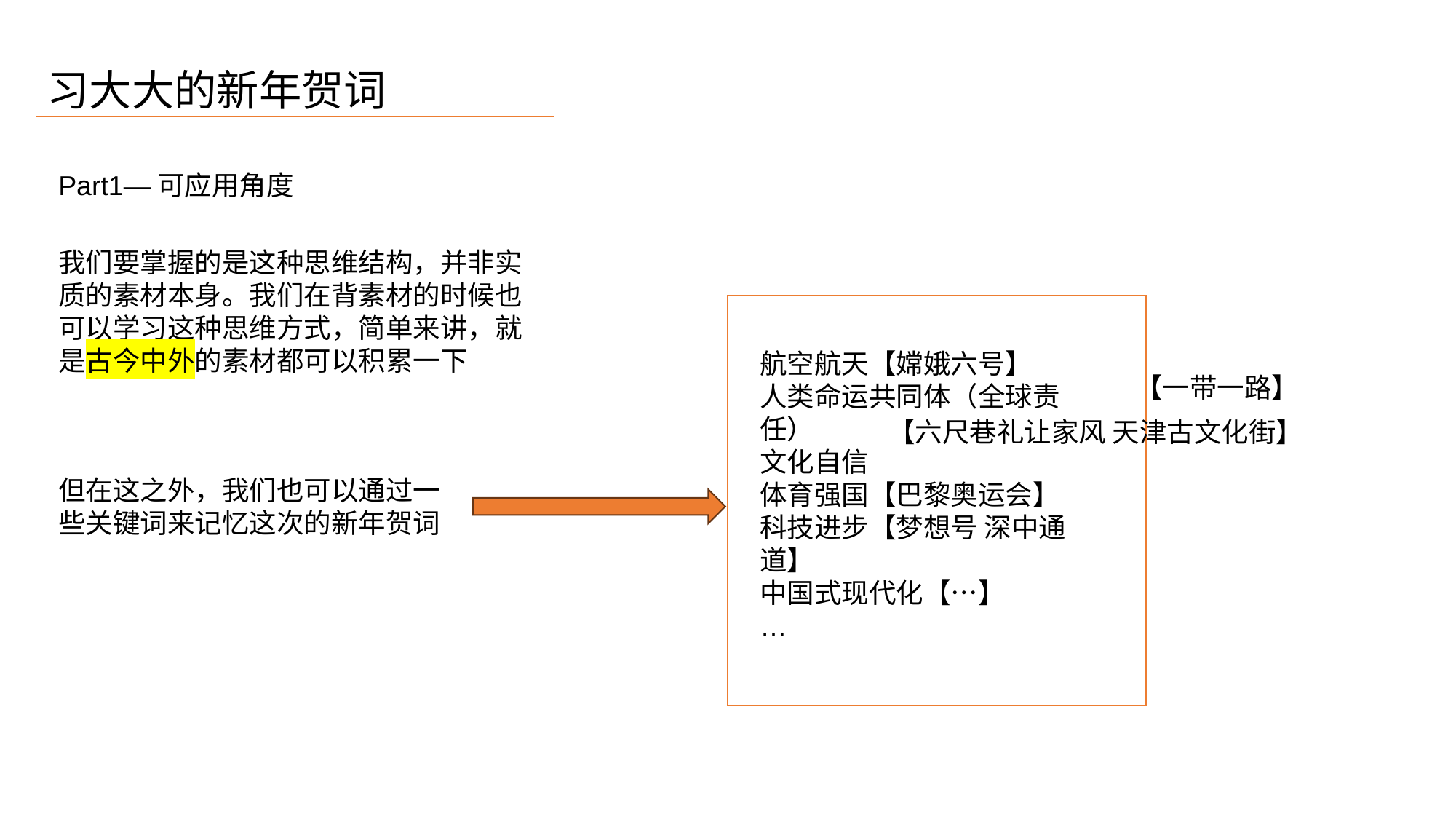

习大大的新年贺词
Part1—可应用角度
我们要掌握的是这种思维结构，并非实质的素材本身。我们在背素材的时候也可以学习这种思维方式，简单来讲，就是古今中外的素材都可以积累一下

航空航天【嫦娥六号】
人类命运共同体（全球责任）
文化自信
体育强国【巴黎奥运会】
科技进步【梦想号 深中通道】
中国式现代化【…】
…

【一带一路】
【六尺巷礼让家风 天津古文化街】
但在这之外，我们也可以通过一些关键词来记忆这次的新年贺词